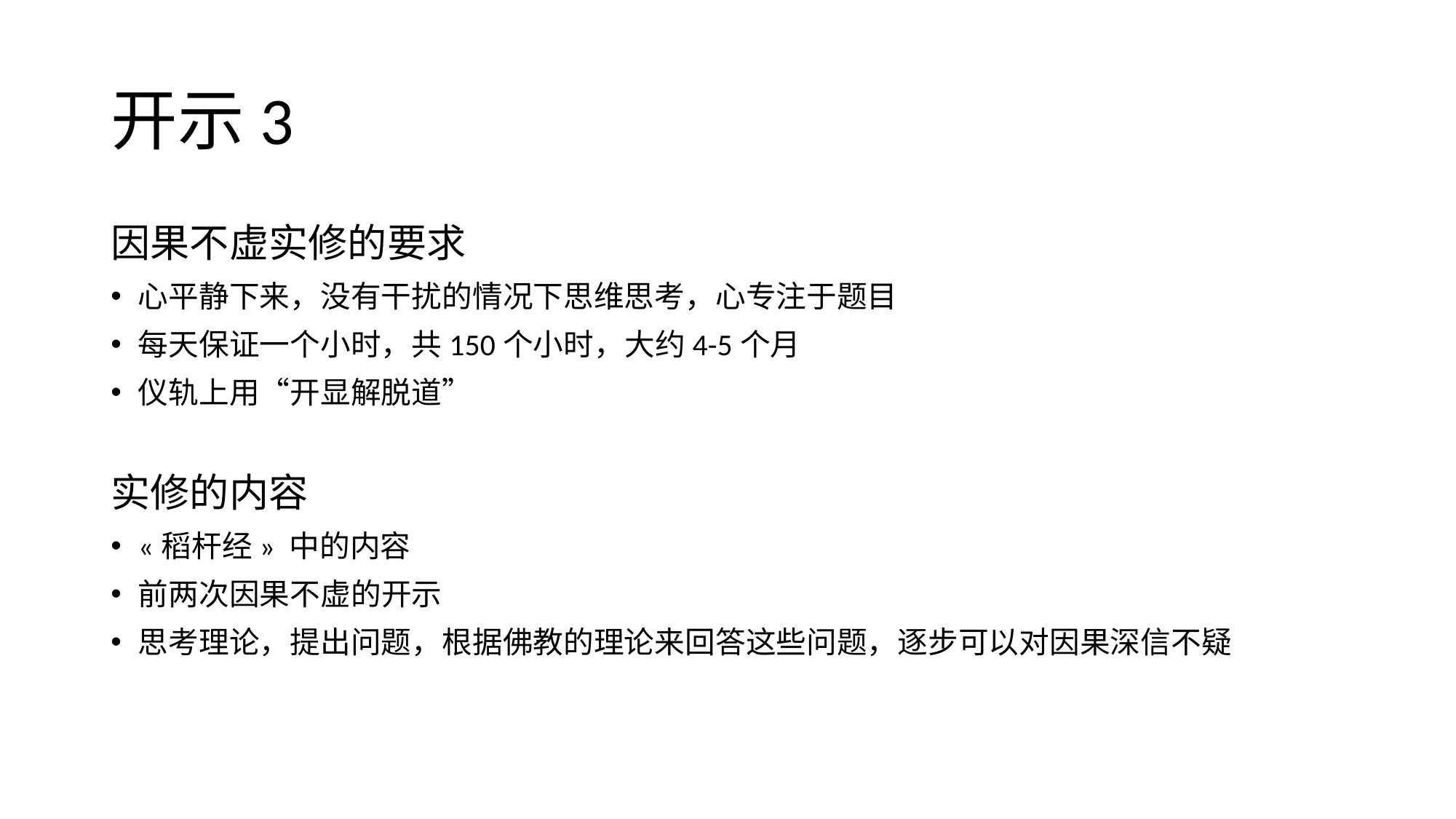

# 开示3
因果不虚实修的要求
心平静下来，没有干扰的情况下思维思考，心专注于题目
每天保证一个小时，共150个小时，大约4-5个月
仪轨上用“开显解脱道”

实修的内容
«稻杆经» 中的内容
前两次因果不虚的开示
思考理论，提出问题，根据佛教的理论来回答这些问题，逐步可以对因果深信不疑